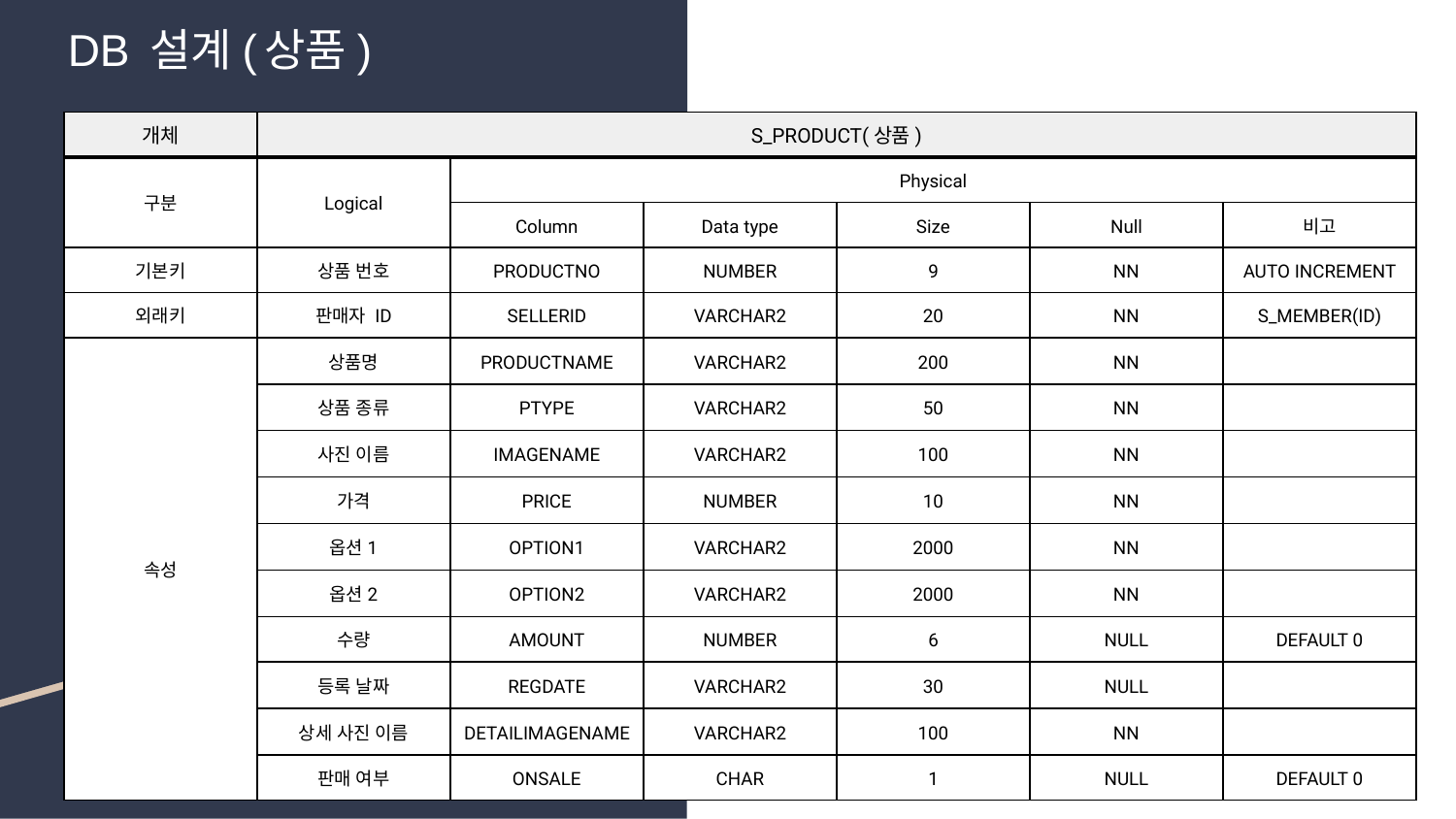

# DB 설계(상품)
| 개체 | S\_PRODUCT(상품) |  |  |  |  |  |
| --- | --- | --- | --- | --- | --- | --- |
| 구분 | Logical | Physical |  |  |  |  |
|  |  | Column | Data type | Size | Null | 비고 |
| 기본키 | 상품 번호 | PRODUCTNO | NUMBER | 9 | NN | AUTO INCREMENT |
| 외래키 | 판매자 ID | SELLERID | VARCHAR2 | 20 | NN | S\_MEMBER(ID) |
| 속성 | 상품명 | PRODUCTNAME | VARCHAR2 | 200 | NN |  |
|  | 상품 종류 | PTYPE | VARCHAR2 | 50 | NN |  |
|  | 사진 이름 | IMAGENAME | VARCHAR2 | 100 | NN |  |
|  | 가격 | PRICE | NUMBER | 10 | NN |  |
|  | 옵션1 | OPTION1 | VARCHAR2 | 2000 | NN |  |
|  | 옵션2 | OPTION2 | VARCHAR2 | 2000 | NN |  |
|  | 수량 | AMOUNT | NUMBER | 6 | NULL | DEFAULT 0 |
|  | 등록 날짜 | REGDATE | VARCHAR2 | 30 | NULL |  |
|  | 상세 사진 이름 | DETAILIMAGENAME | VARCHAR2 | 100 | NN |  |
|  | 판매 여부 | ONSALE | CHAR | 1 | NULL | DEFAULT 0 |